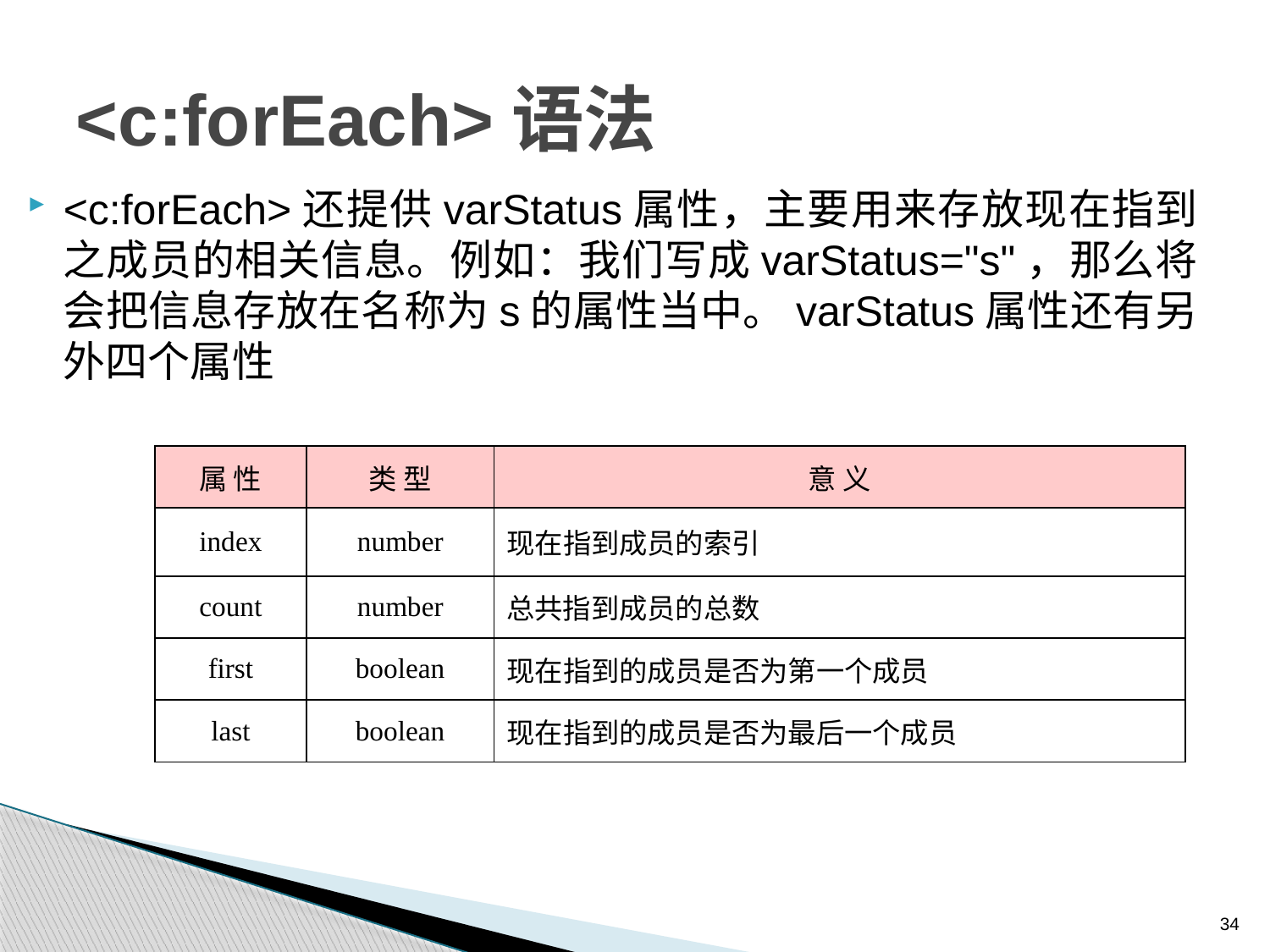

# <c:forEach>语法
<c:forEach>还提供varStatus属性，主要用来存放现在指到之成员的相关信息。例如：我们写成varStatus="s"，那么将会把信息存放在名称为s的属性当中。varStatus属性还有另外四个属性
| 属 性 | 类 型 | 意 义 |
| --- | --- | --- |
| index | number | 现在指到成员的索引 |
| count | number | 总共指到成员的总数 |
| first | boolean | 现在指到的成员是否为第一个成员 |
| last | boolean | 现在指到的成员是否为最后一个成员 |
34